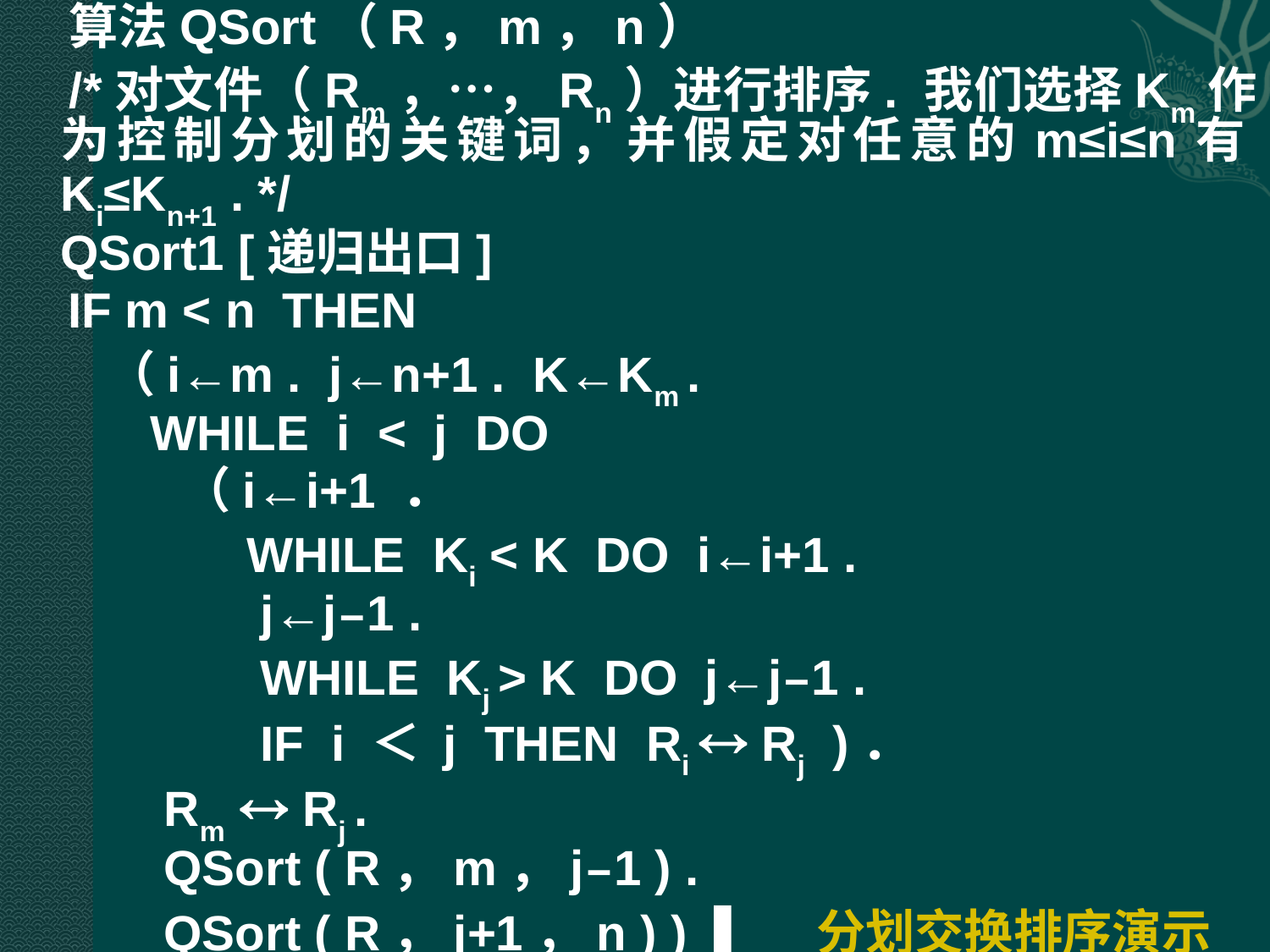

算法QSort（R，m，n）
    /*对文件（Rm，…，Rn）进行排序. 我们选择Km作为控制分划的关键词，并假定对任意的m≤i≤n有Ki≤Kn+1 . */
	QSort1 [递归出口]
    IF m < n  THEN
	   （i←m .  j←n+1 .  K←Km .
          WHILE  i  <  j  DO
              （i←i+1 ．
                 WHILE  Ki < K  DO  i←i+1 .
                  j←j–1 .
                  WHILE  Kj > K  DO  j←j–1 .
                  IF  i ＜ j  THEN  Ri ↔ Rj  )．
           Rm ↔ Rj .
           QSort ( R，m，j–1 ) .
           QSort ( R，j+1，n ) )  ▌    分划交换排序演示